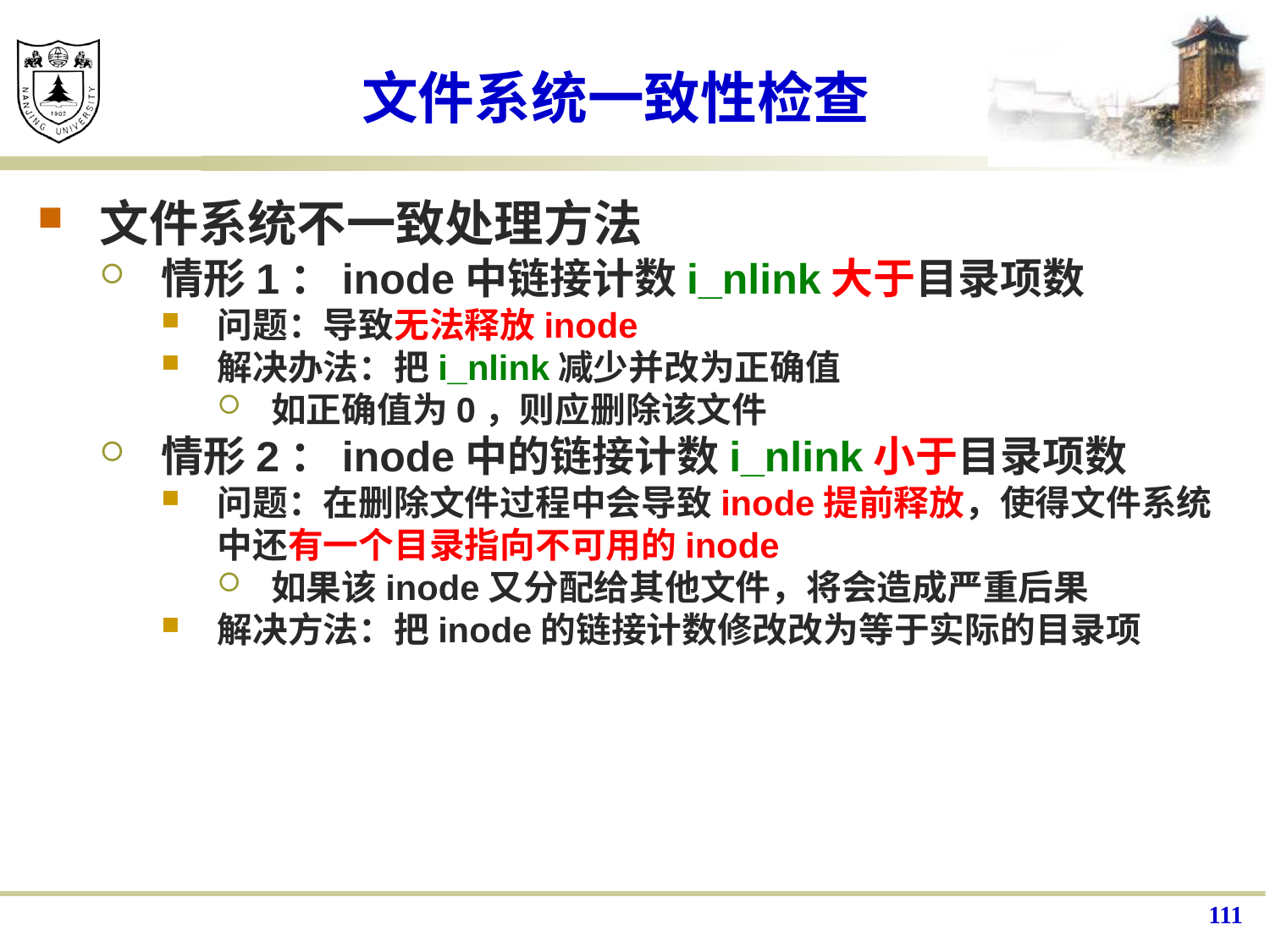

# 文件系统一致性检查
文件系统不一致处理方法
情形1：inode中链接计数i_nlink大于目录项数
问题：导致无法释放inode
解决办法：把i_nlink减少并改为正确值
如正确值为0，则应删除该文件
情形2：inode中的链接计数i_nlink小于目录项数
问题：在删除文件过程中会导致inode提前释放，使得文件系统中还有一个目录指向不可用的inode
如果该inode又分配给其他文件，将会造成严重后果
解决方法：把inode的链接计数修改改为等于实际的目录项

111